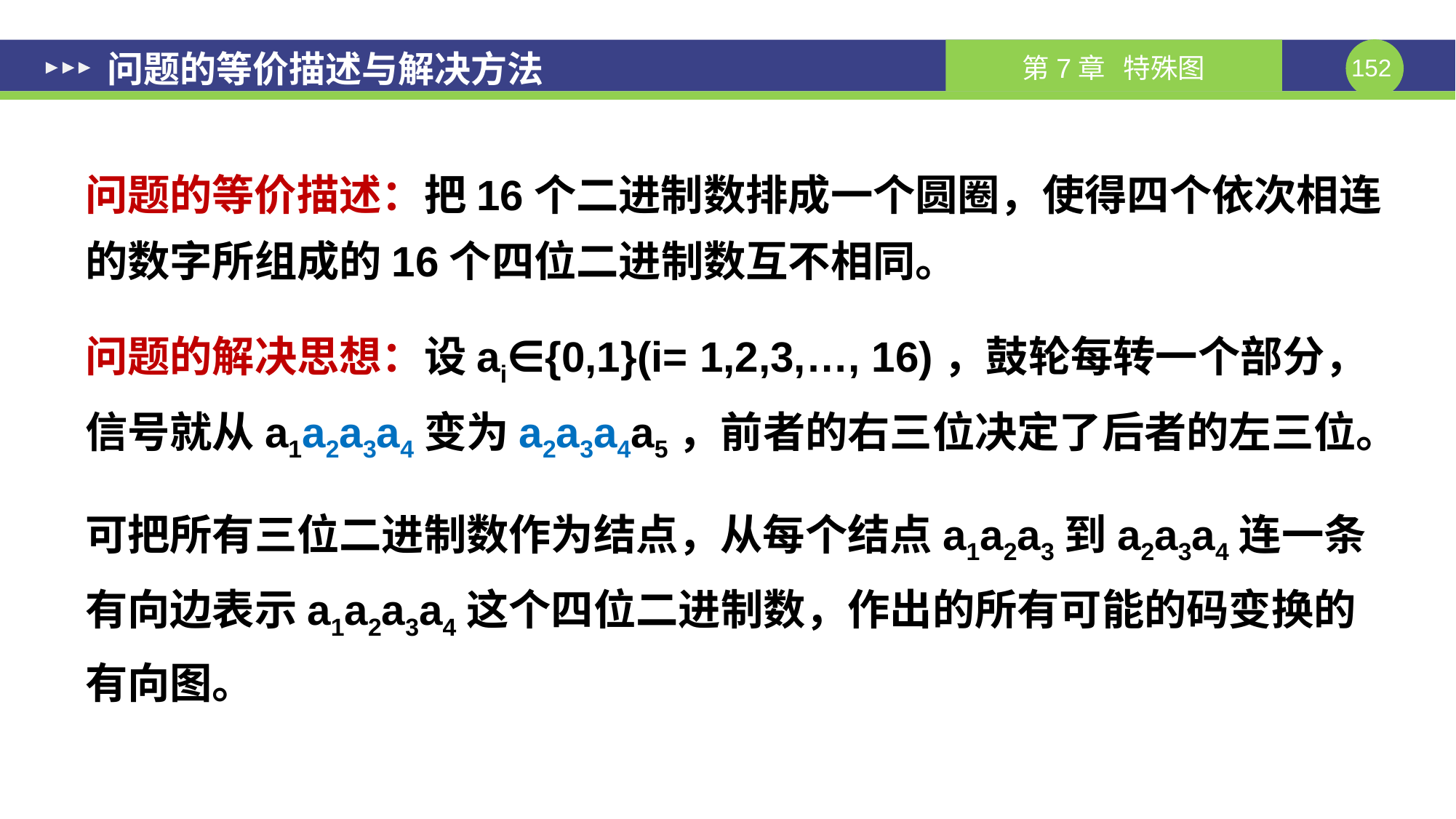

# 问题的等价描述与解决方法
问题的等价描述：把16个二进制数排成一个圆圈，使得四个依次相连的数字所组成的16个四位二进制数互不相同。
问题的解决思想：设ai∈{0,1}(i= 1,2,3,…, 16)，鼓轮每转一个部分，信号就从a1a2a3a4变为a2a3a4a5，前者的右三位决定了后者的左三位。
可把所有三位二进制数作为结点，从每个结点a1a2a3到a2a3a4连一条有向边表示a1a2a3a4这个四位二进制数，作出的所有可能的码变换的有向图。